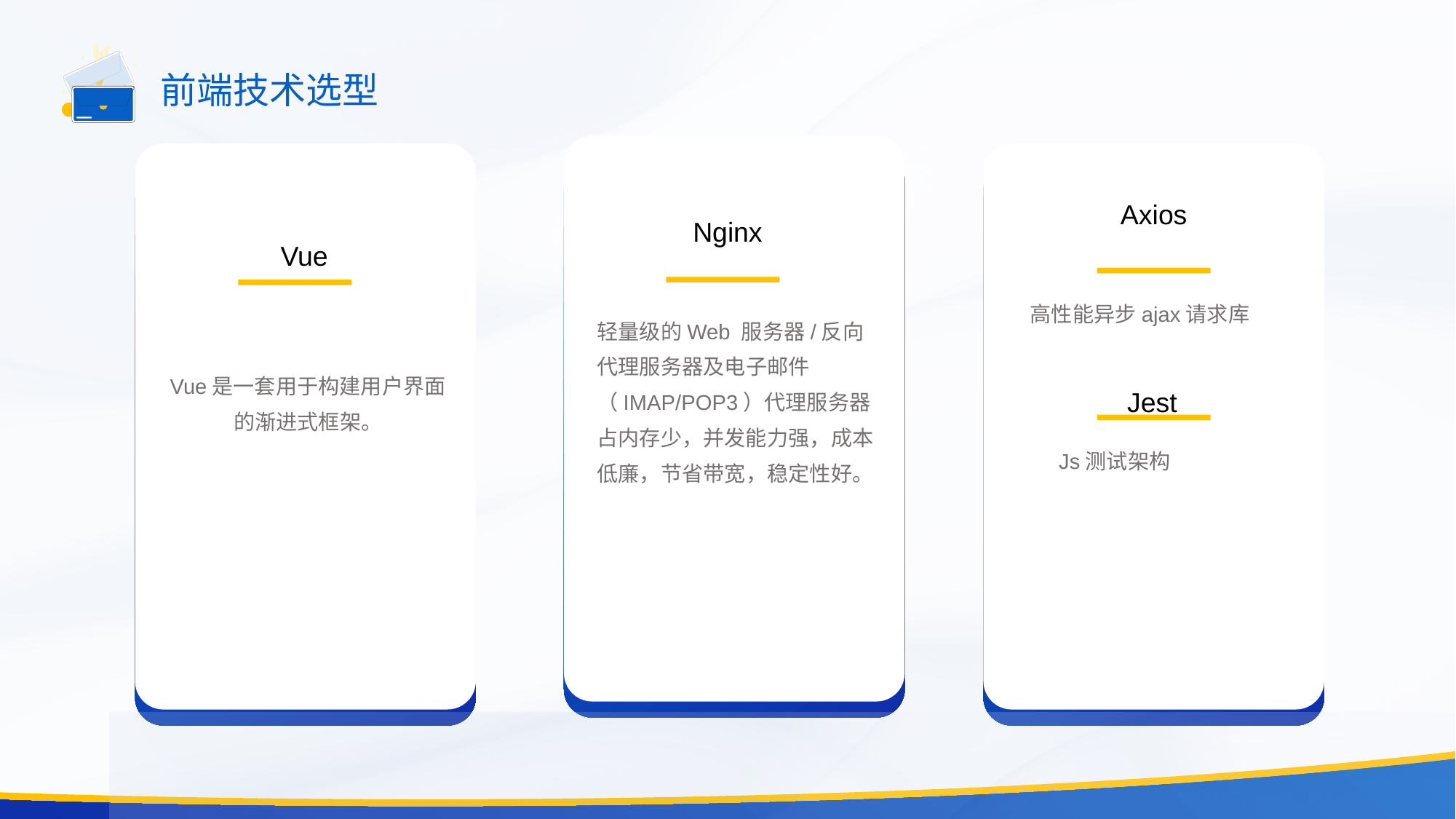

前端技术选型

Axios
Nginx
Vue

高性能异步ajax请求库
轻量级的Web 服务器/反向代理服务器及电子邮件（IMAP/POP3）代理服务器
占内存少，并发能力强，成本低廉，节省带宽，稳定性好。
Vue是一套用于构建用户界面的渐进式框架。
Jest

Js测试架构